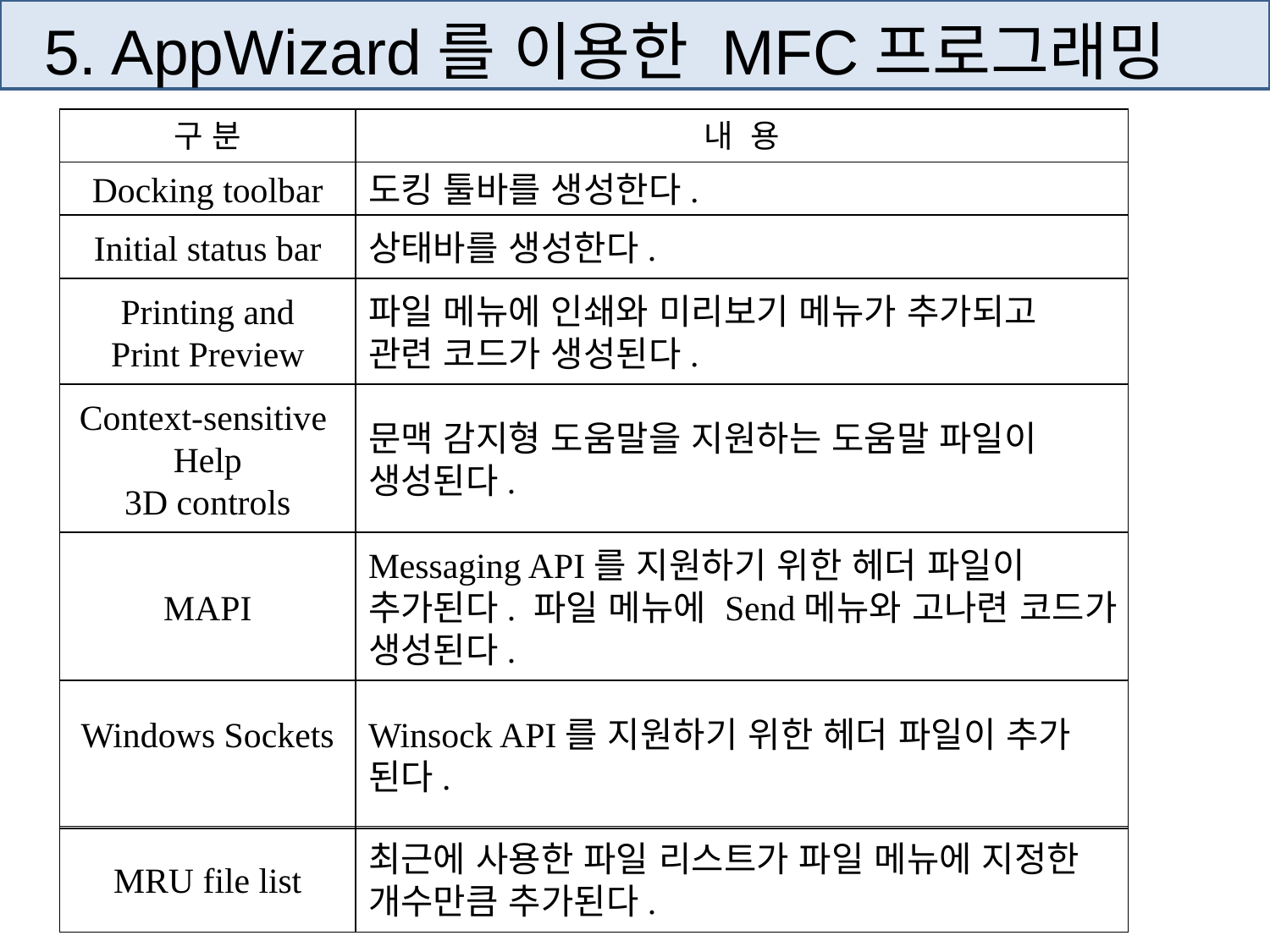

# 5. AppWizard를 이용한 MFC프로그래밍
구 분
내  용
Docking toolbar
도킹 툴바를 생성한다.
Initial status bar
상태바를 생성한다.
Printing and
Print Preview
파일 메뉴에 인쇄와 미리보기 메뉴가 추가되고
관련 코드가 생성된다.
Context-sensitive
Help
3D controls
문맥 감지형 도움말을 지원하는 도움말 파일이
생성된다.
MAPI
Messaging API를 지원하기 위한 헤더 파일이
추가된다. 파일 메뉴에 Send메뉴와 고나련 코드가
생성된다.
Windows Sockets

Winsock API를 지원하기 위한 헤더 파일이 추가
된다.
MRU file list
최근에 사용한 파일 리스트가 파일 메뉴에 지정한
개수만큼 추가된다.